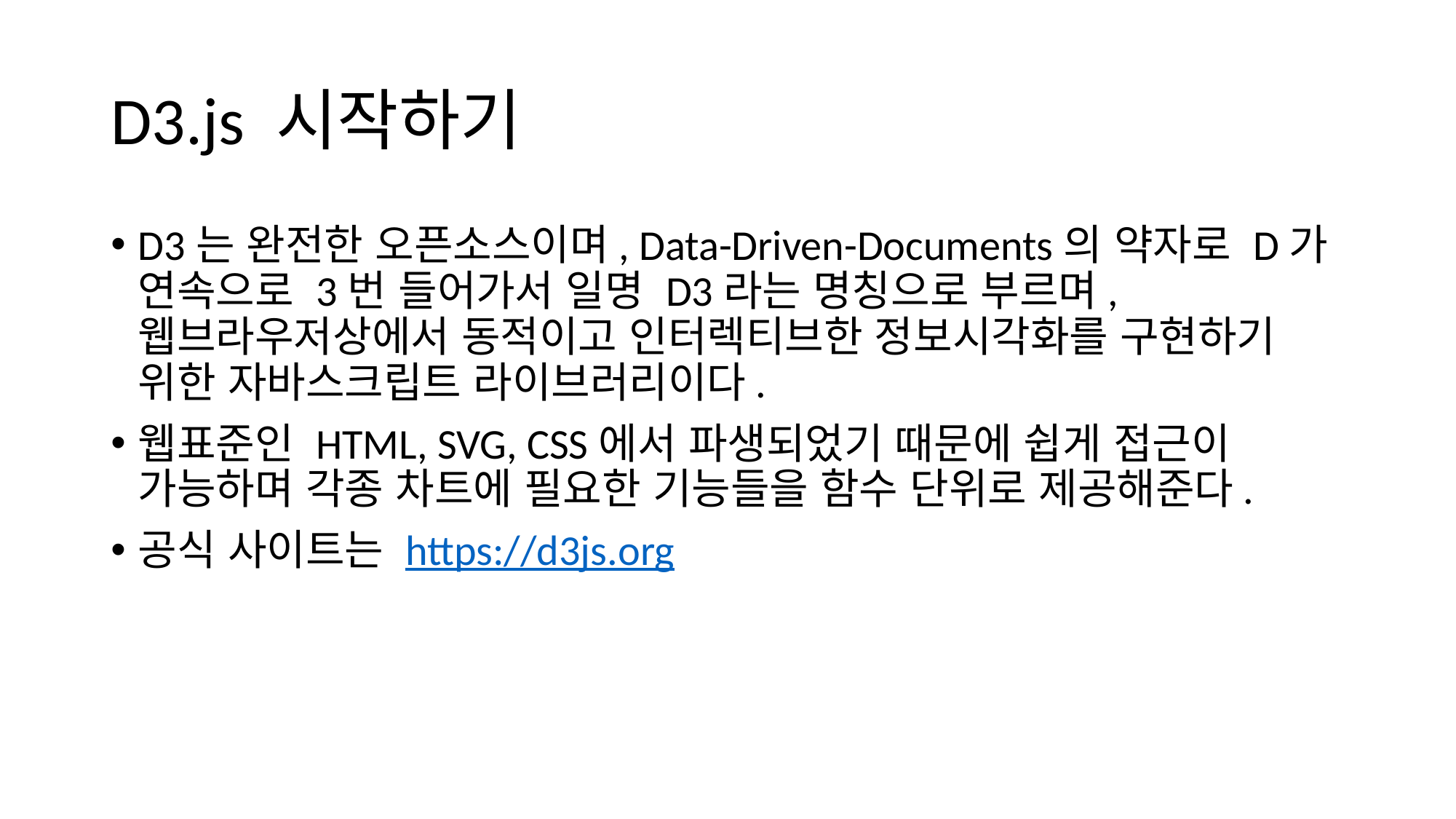

# D3.js 시작하기
D3는 완전한 오픈소스이며, Data-Driven-Documents의 약자로 D가 연속으로 3번 들어가서 일명 D3라는 명칭으로 부르며, 웹브라우저상에서 동적이고 인터렉티브한 정보시각화를 구현하기 위한 자바스크립트 라이브러리이다.
웹표준인 HTML, SVG, CSS에서 파생되었기 때문에 쉽게 접근이 가능하며 각종 차트에 필요한 기능들을 함수 단위로 제공해준다.
공식 사이트는 https://d3js.org